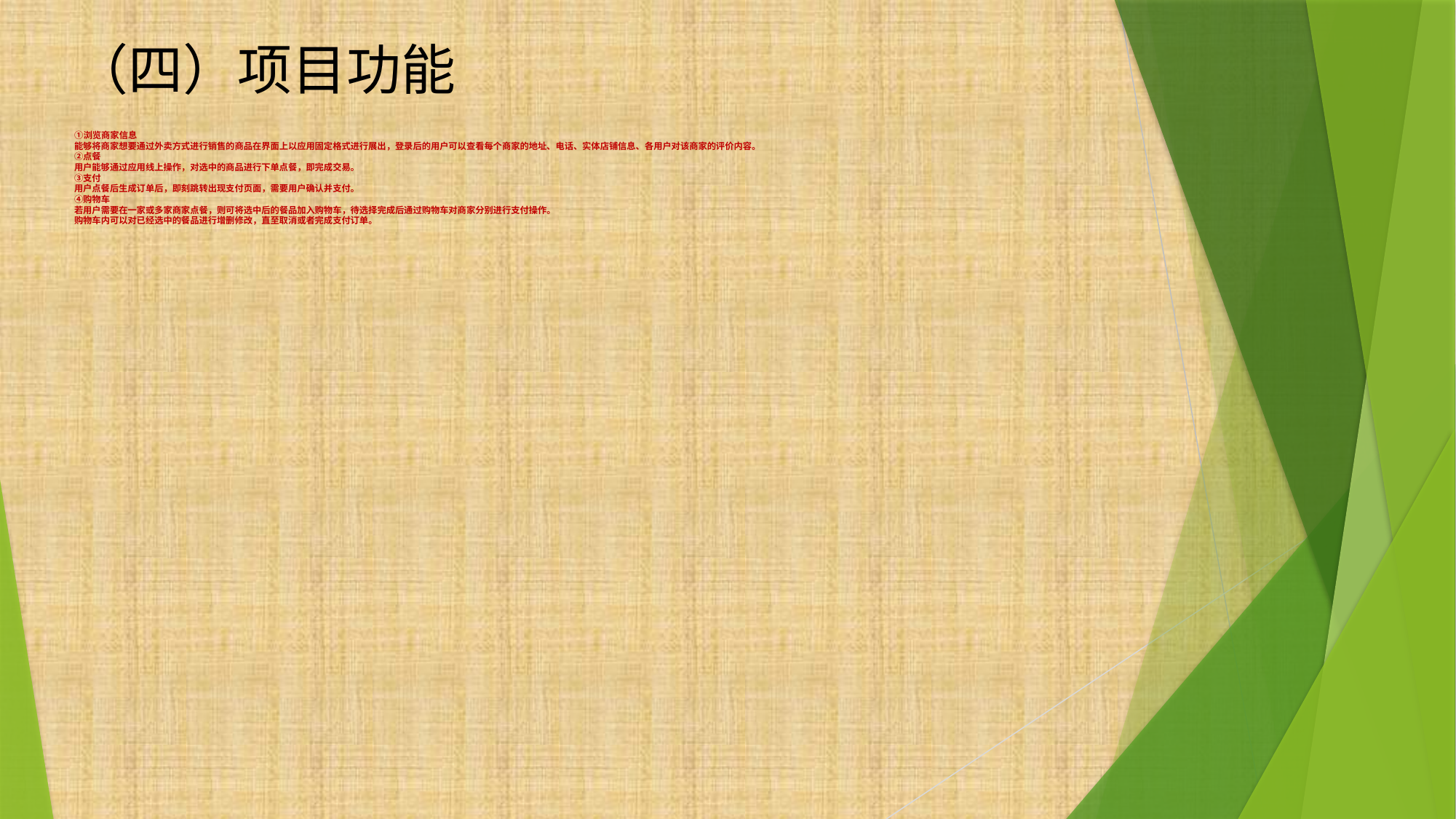

（四）项目功能
# ①浏览商家信息 能够将商家想要通过外卖方式进行销售的商品在界面上以应用固定格式进行展出，登录后的用户可以查看每个商家的地址、电话、实体店铺信息、各用户对该商家的评价内容。 ②点餐 用户能够通过应用线上操作，对选中的商品进行下单点餐，即完成交易。 ③支付 用户点餐后生成订单后，即刻跳转出现支付页面，需要用户确认并支付。 ④购物车 若用户需要在一家或多家商家点餐，则可将选中后的餐品加入购物车，待选择完成后通过购物车对商家分别进行支付操作。 购物车内可以对已经选中的餐品进行增删修改，直至取消或者完成支付订单。